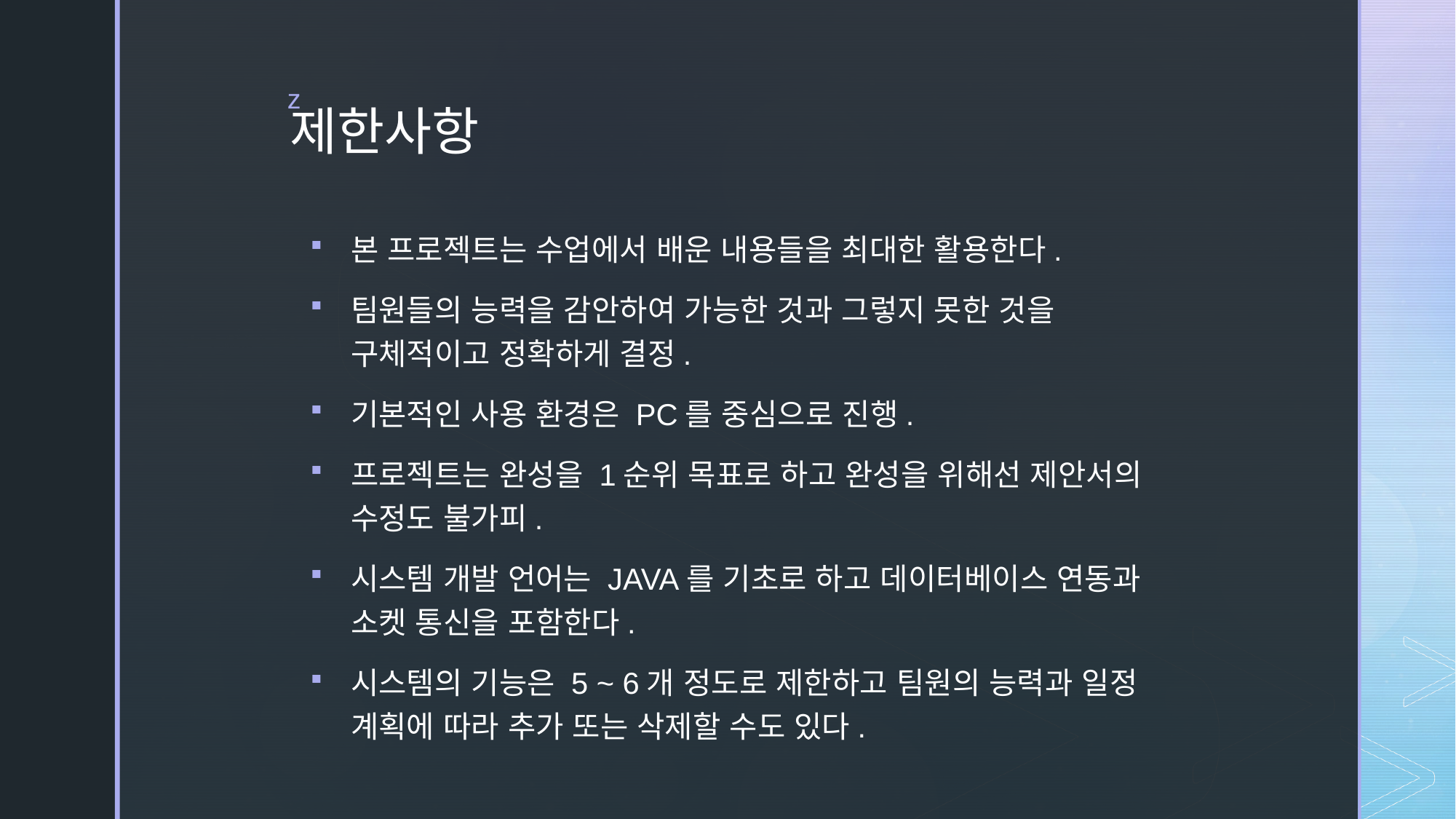

# 제한사항
본 프로젝트는 수업에서 배운 내용들을 최대한 활용한다.
팀원들의 능력을 감안하여 가능한 것과 그렇지 못한 것을 구체적이고 정확하게 결정.
기본적인 사용 환경은 PC를 중심으로 진행.
프로젝트는 완성을 1순위 목표로 하고 완성을 위해선 제안서의 수정도 불가피.
시스템 개발 언어는 JAVA를 기초로 하고 데이터베이스 연동과 소켓 통신을 포함한다.
시스템의 기능은 5 ~ 6개 정도로 제한하고 팀원의 능력과 일정 계획에 따라 추가 또는 삭제할 수도 있다.